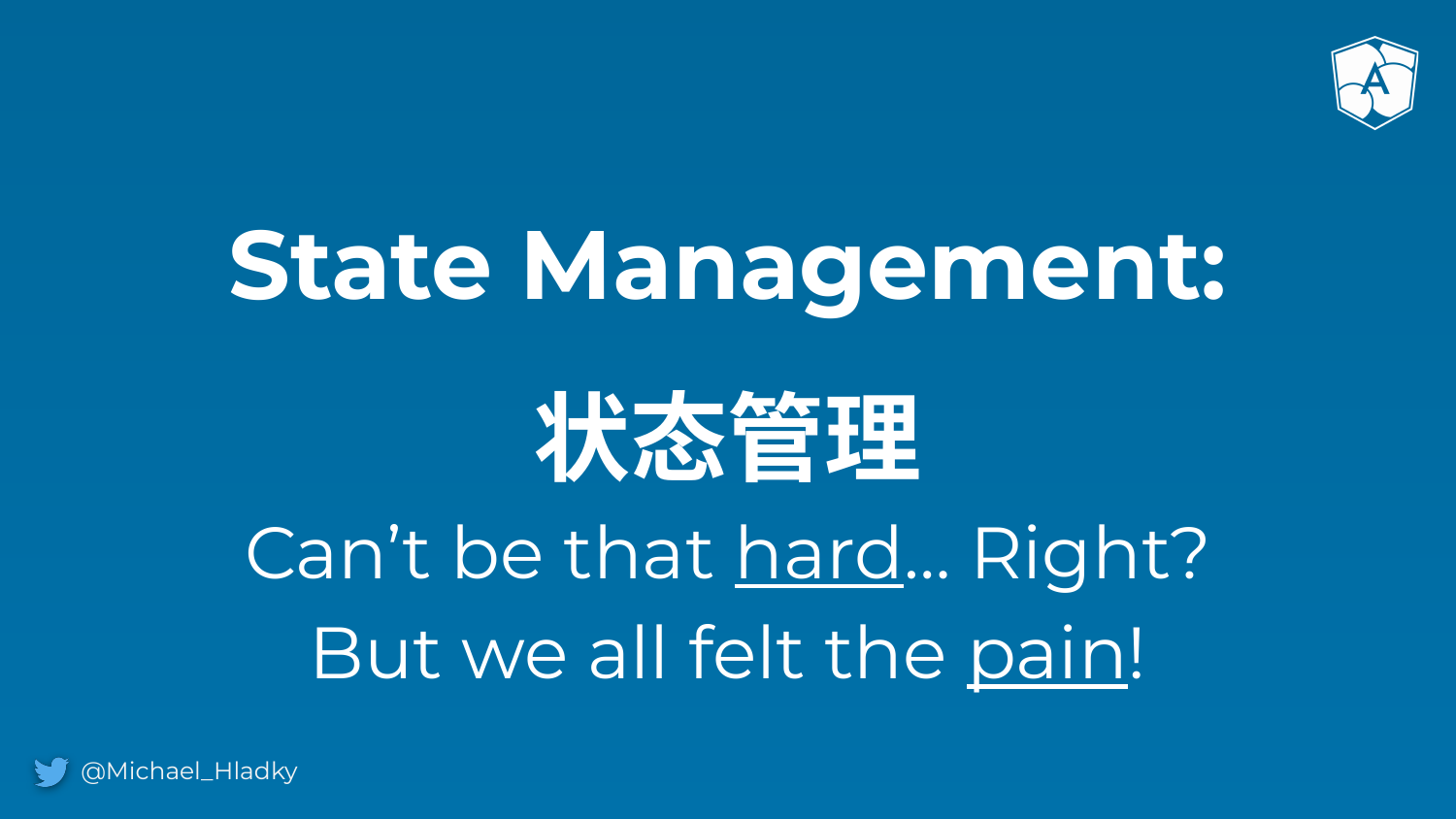

# State Management:
状态管理
Can’t be that hard… Right?
But we all felt the pain!